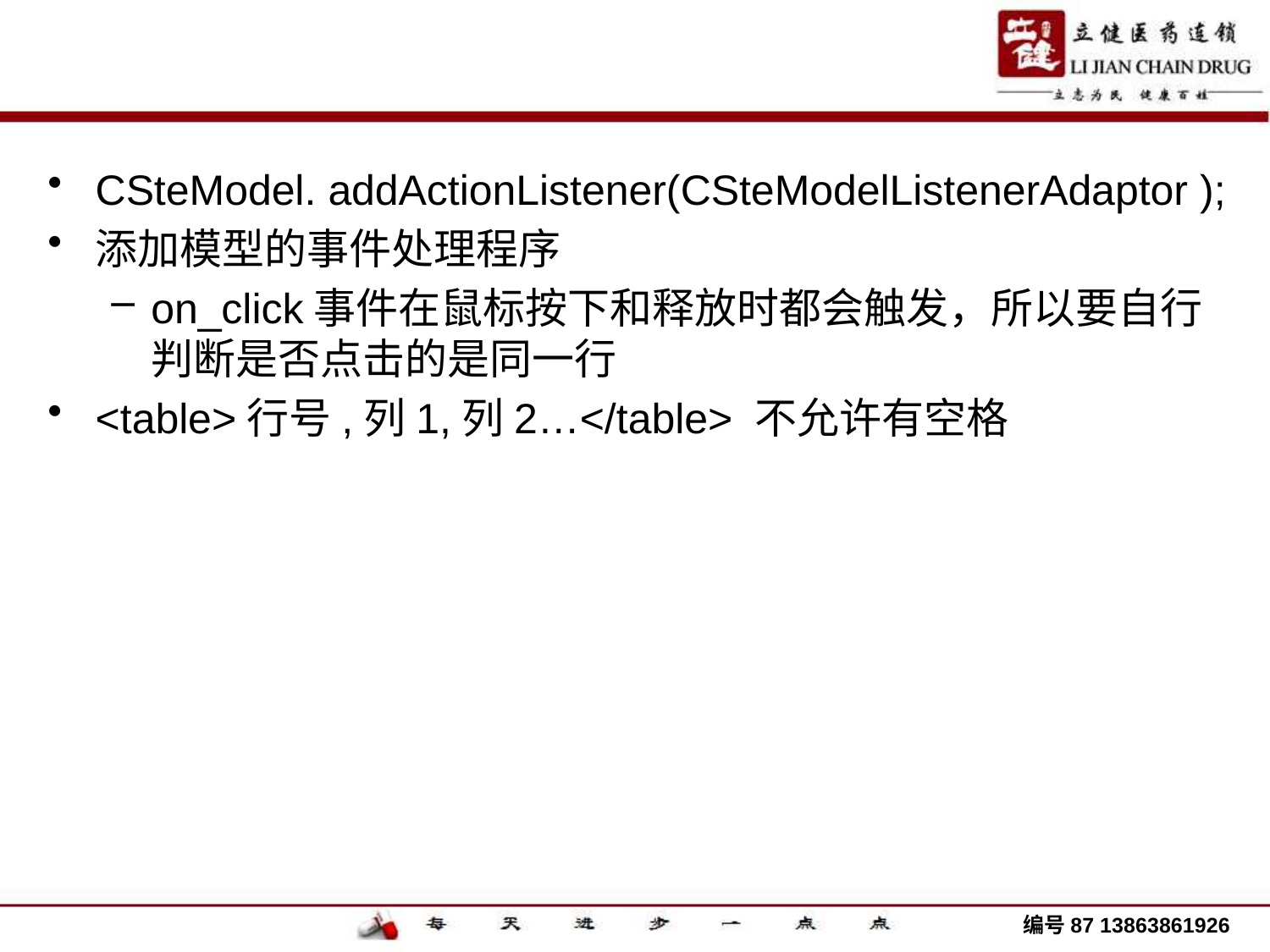

#
CSteModel. addActionListener(CSteModelListenerAdaptor );
添加模型的事件处理程序
on_click事件在鼠标按下和释放时都会触发，所以要自行判断是否点击的是同一行
<table>行号,列1,列2…</table> 不允许有空格